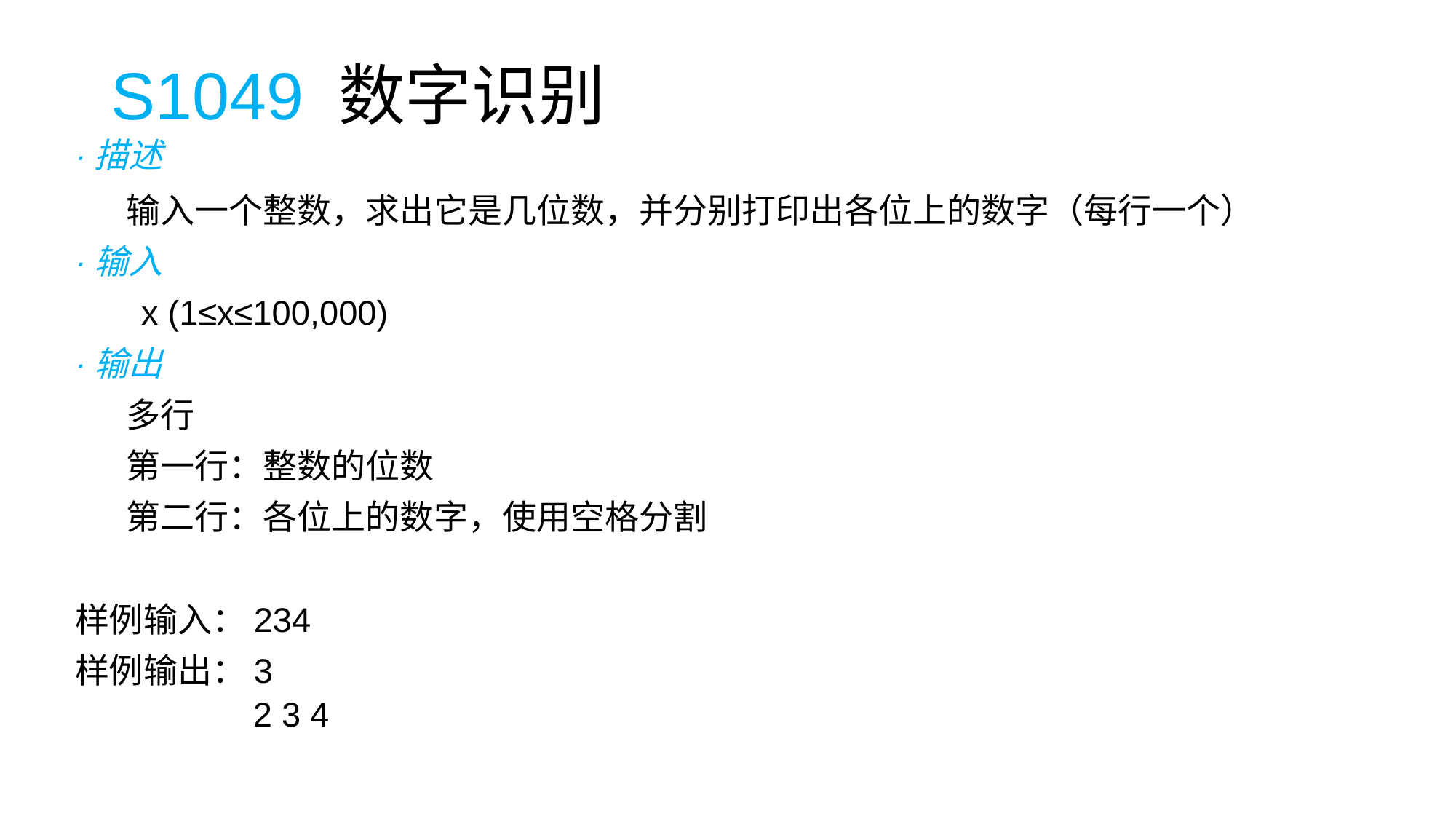

# S1049 数字识别
·描述
输入一个整数，求出它是几位数，并分别打印出各位上的数字（每行一个）
·输入
       x (1≤x≤100,000)
·输出
多行
第一行：整数的位数
第二行：各位上的数字，使用空格分割

样例输入：234
样例输出：3
        2 3 4